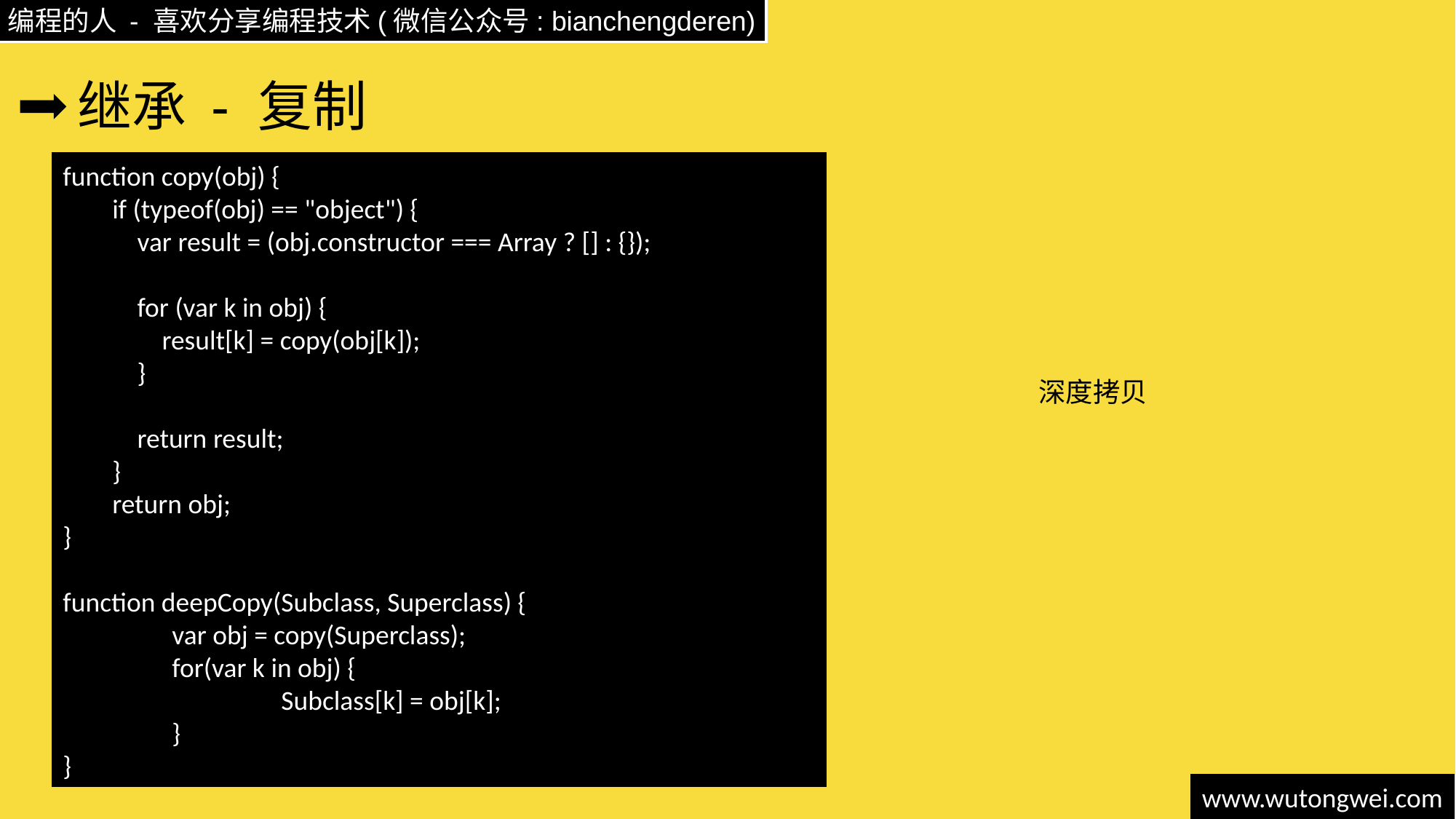

# 继承 - 复制
function copy(obj) {
        if (typeof(obj) == "object") {
            var result = (obj.constructor === Array ? [] : {});

            for (var k in obj) {
                result[k] = copy(obj[k]);
            }

            return result;
        }
        return obj;
}

function deepCopy(Subclass, Superclass) {
    	var obj = copy(Superclass);
    	for(var k in obj) {
    		Subclass[k] = obj[k];
    	}
}
深度拷贝